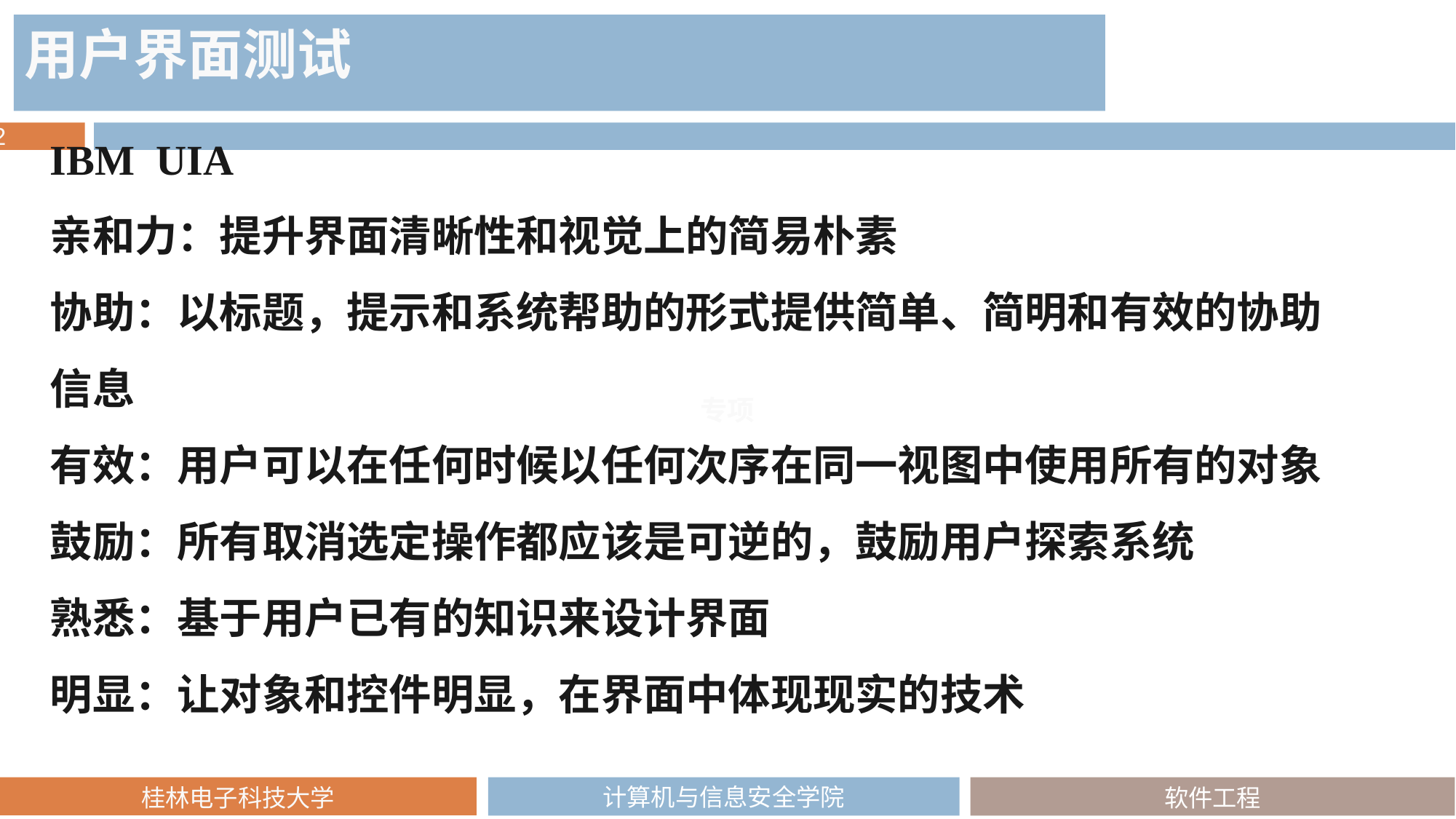

用户界面测试
IBM  UIA
亲和力：提升界面清晰性和视觉上的简易朴素
协助：以标题，提示和系统帮助的形式提供简单、简明和有效的协助信息
有效：用户可以在任何时候以任何次序在同一视图中使用所有的对象
鼓励：所有取消选定操作都应该是可逆的，鼓励用户探索系统
熟悉：基于用户已有的知识来设计界面
明显：让对象和控件明显，在界面中体现现实的技术

专项